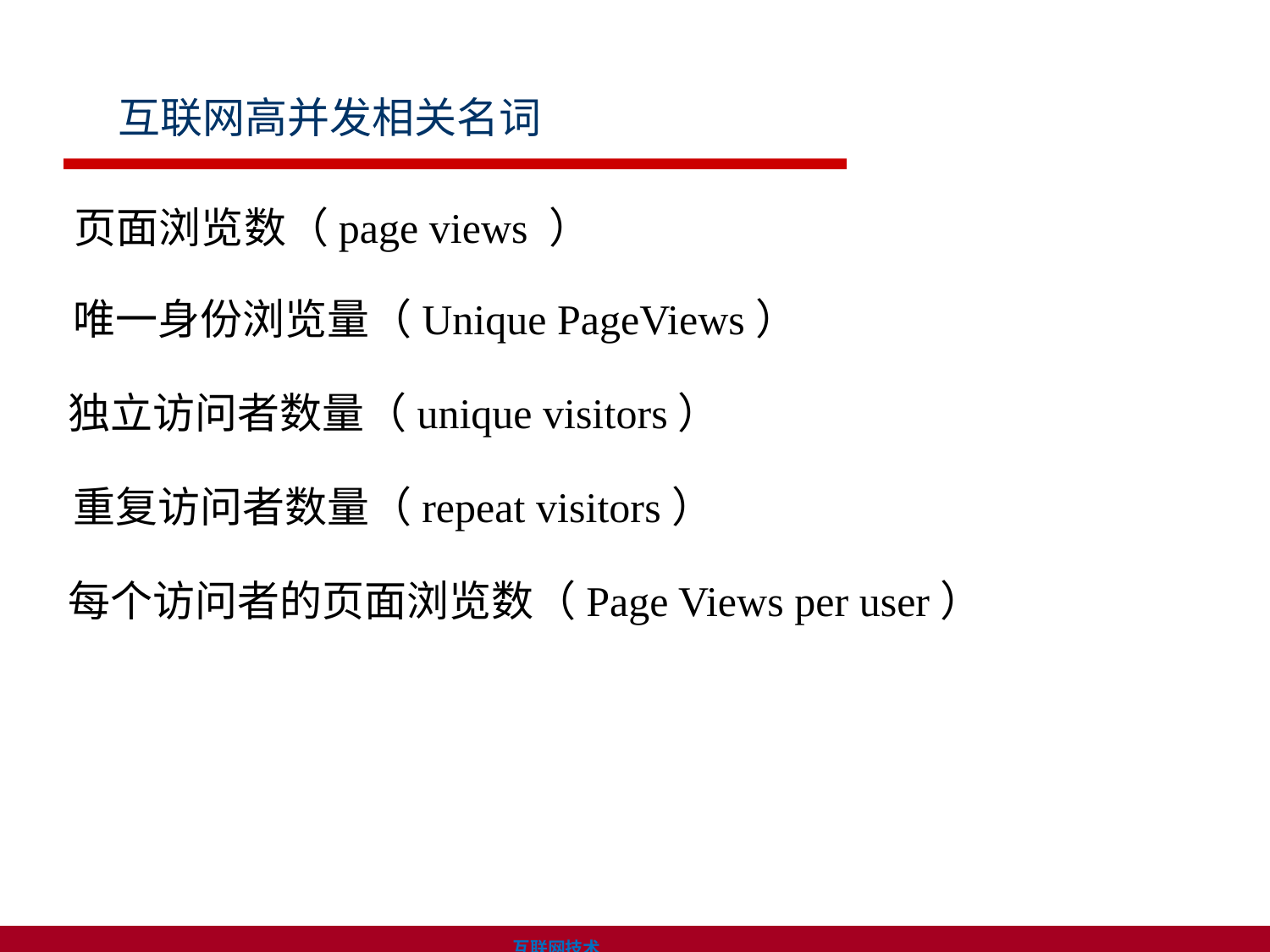

互联网高并发相关名词
 页面浏览数（page views ）
唯一身份浏览量（Unique PageViews）
独立访问者数量（unique visitors）
重复访问者数量（repeat visitors）
每个访问者的页面浏览数（Page Views per user）